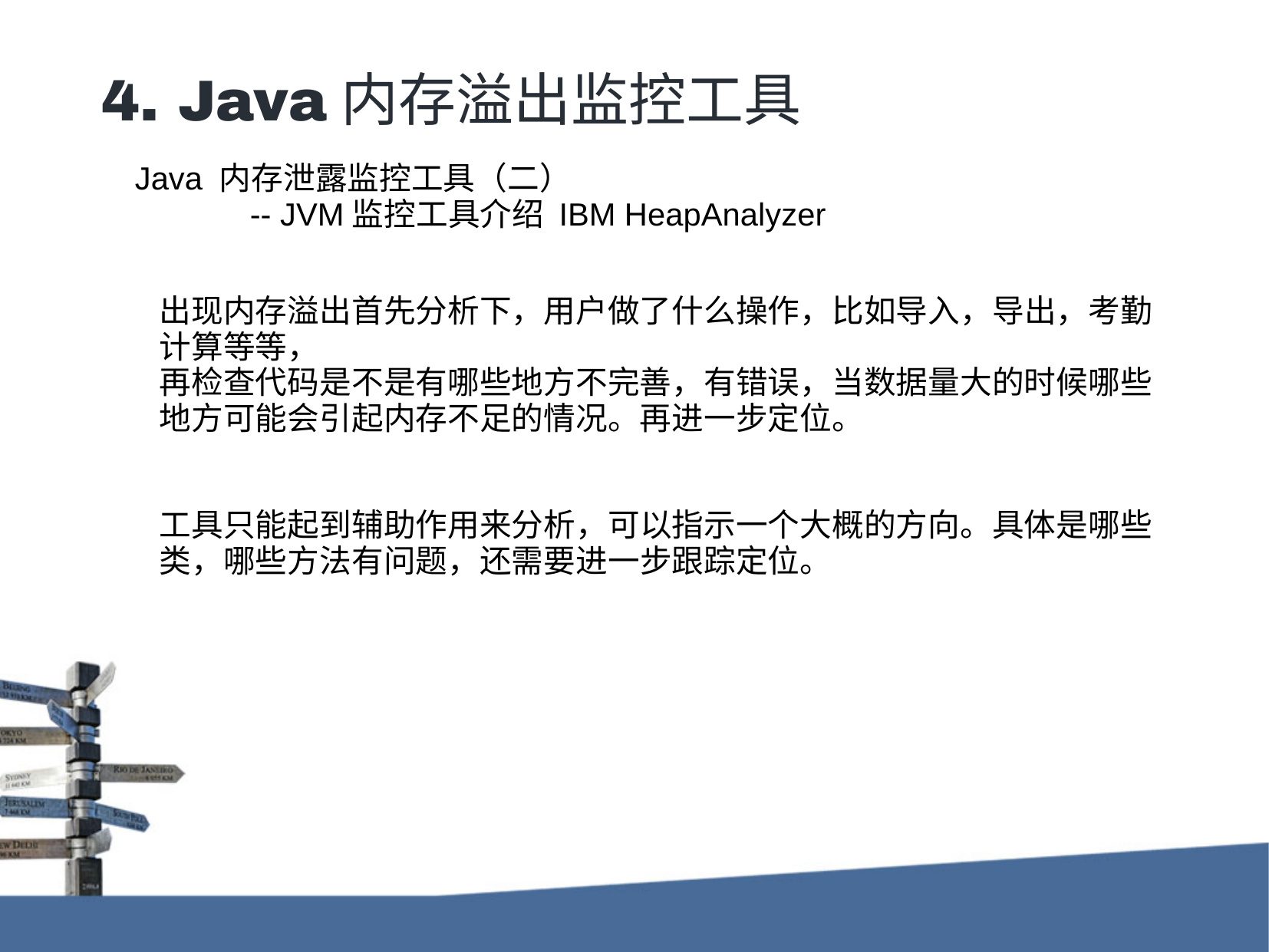

4. Java内存溢出监控工具
Java 内存泄露监控工具（二）
	-- JVM监控工具介绍 IBM HeapAnalyzer
出现内存溢出首先分析下，用户做了什么操作，比如导入，导出，考勤计算等等，
再检查代码是不是有哪些地方不完善，有错误，当数据量大的时候哪些地方可能会引起内存不足的情况。再进一步定位。

工具只能起到辅助作用来分析，可以指示一个大概的方向。具体是哪些类，哪些方法有问题，还需要进一步跟踪定位。